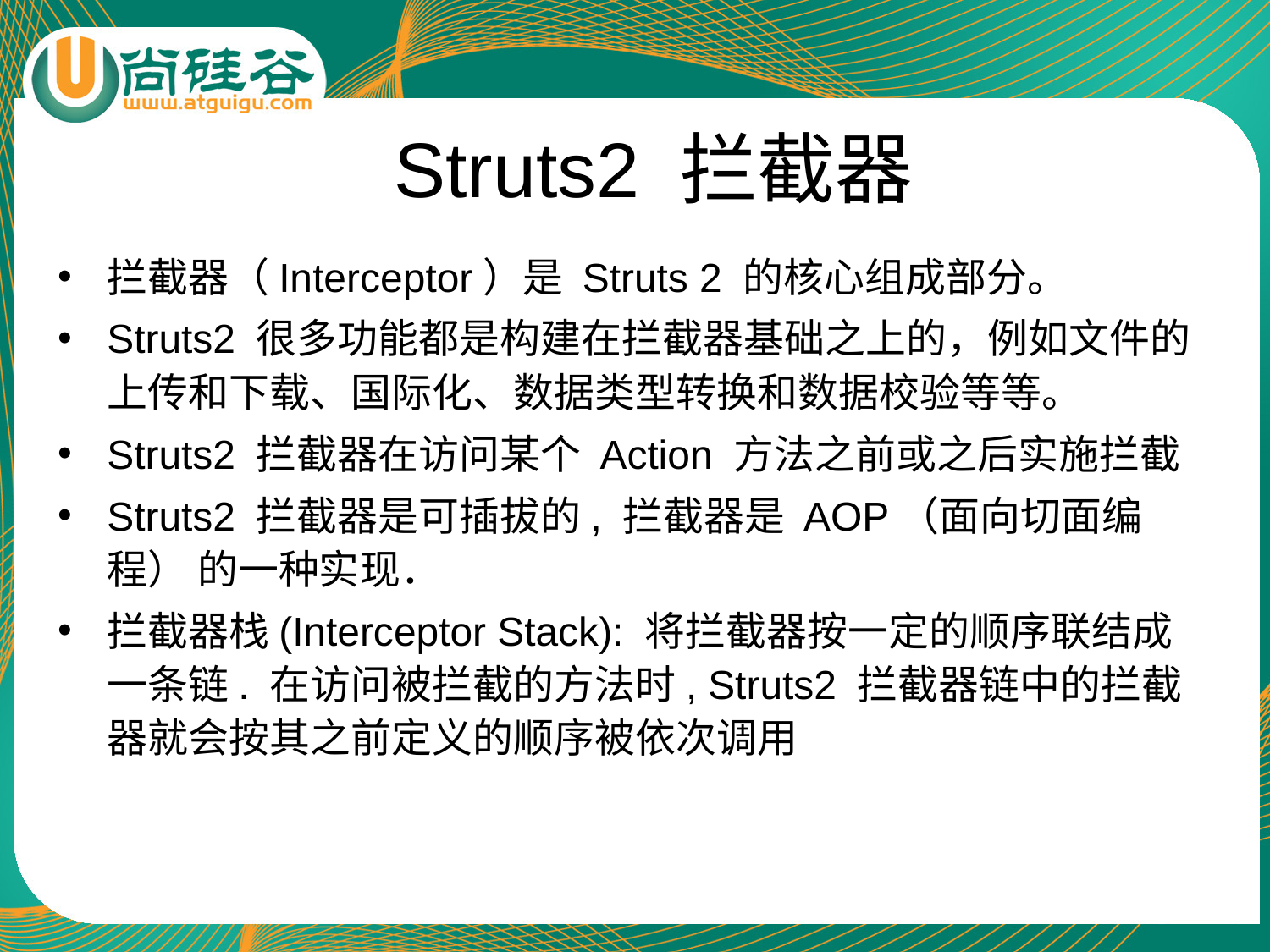

# Struts2 拦截器
拦截器（Interceptor）是 Struts 2 的核心组成部分。
Struts2 很多功能都是构建在拦截器基础之上的，例如文件的上传和下载、国际化、数据类型转换和数据校验等等。
Struts2 拦截器在访问某个 Action 方法之前或之后实施拦截
Struts2 拦截器是可插拔的, 拦截器是 AOP（面向切面编程） 的一种实现．
拦截器栈(Interceptor Stack): 将拦截器按一定的顺序联结成一条链. 在访问被拦截的方法时, Struts2 拦截器链中的拦截器就会按其之前定义的顺序被依次调用